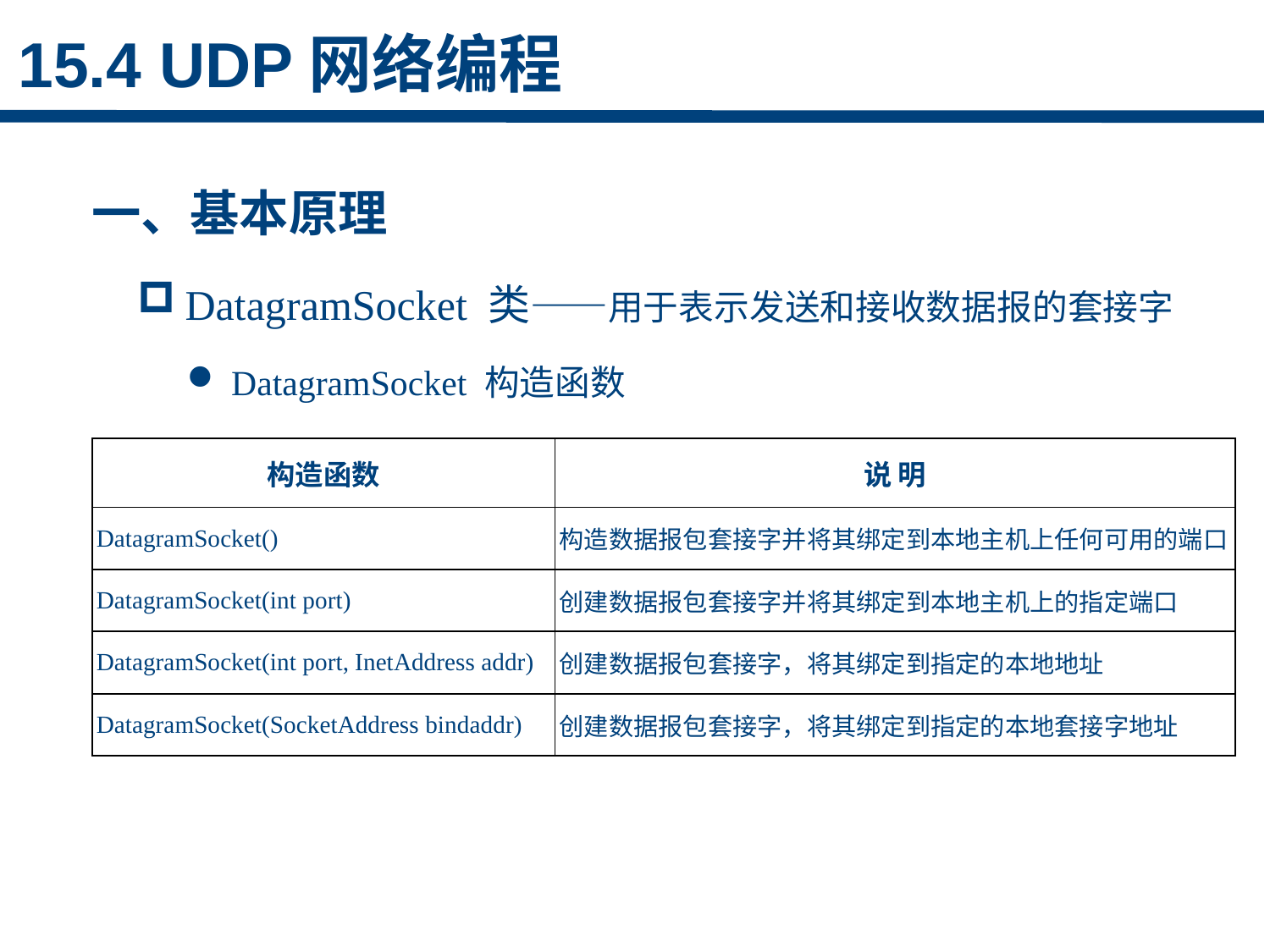

15.4 UDP网络编程
一、基本原理
DatagramSocket 类——用于表示发送和接收数据报的套接字
 DatagramSocket 构造函数
点击添加文本
点击添加文本
| 构造函数 | 说 明 |
| --- | --- |
| DatagramSocket() | 构造数据报包套接字并将其绑定到本地主机上任何可用的端口 |
| DatagramSocket(int port) | 创建数据报包套接字并将其绑定到本地主机上的指定端口 |
| DatagramSocket(int port, InetAddress addr) | 创建数据报包套接字，将其绑定到指定的本地地址 |
| DatagramSocket(SocketAddress bindaddr) | 创建数据报包套接字，将其绑定到指定的本地套接字地址 |
点击添加文本
点击添加文本